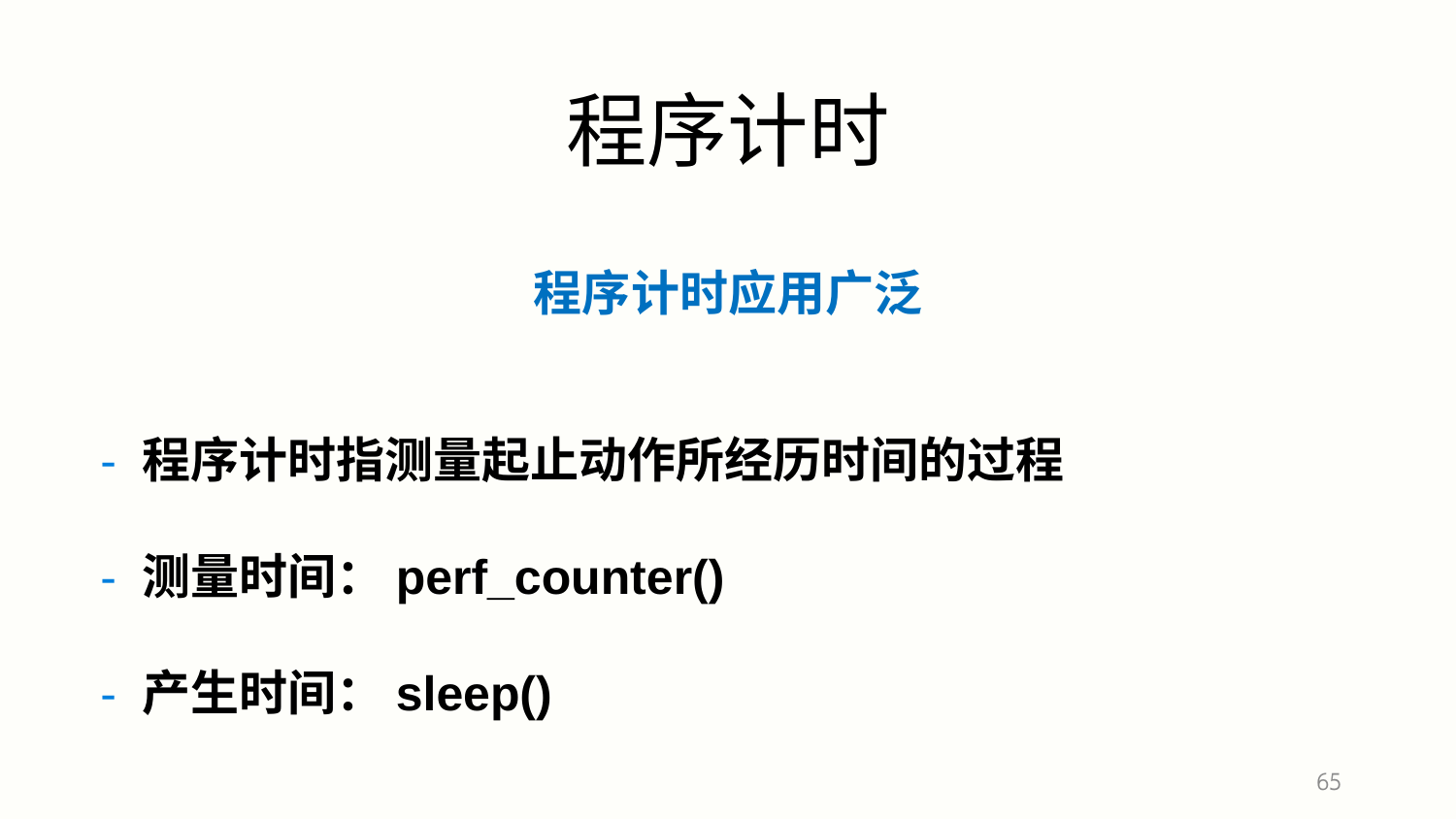

程序计时
程序计时应用广泛
- 程序计时指测量起止动作所经历时间的过程
- 测量时间：perf_counter()
- 产生时间：sleep()
65